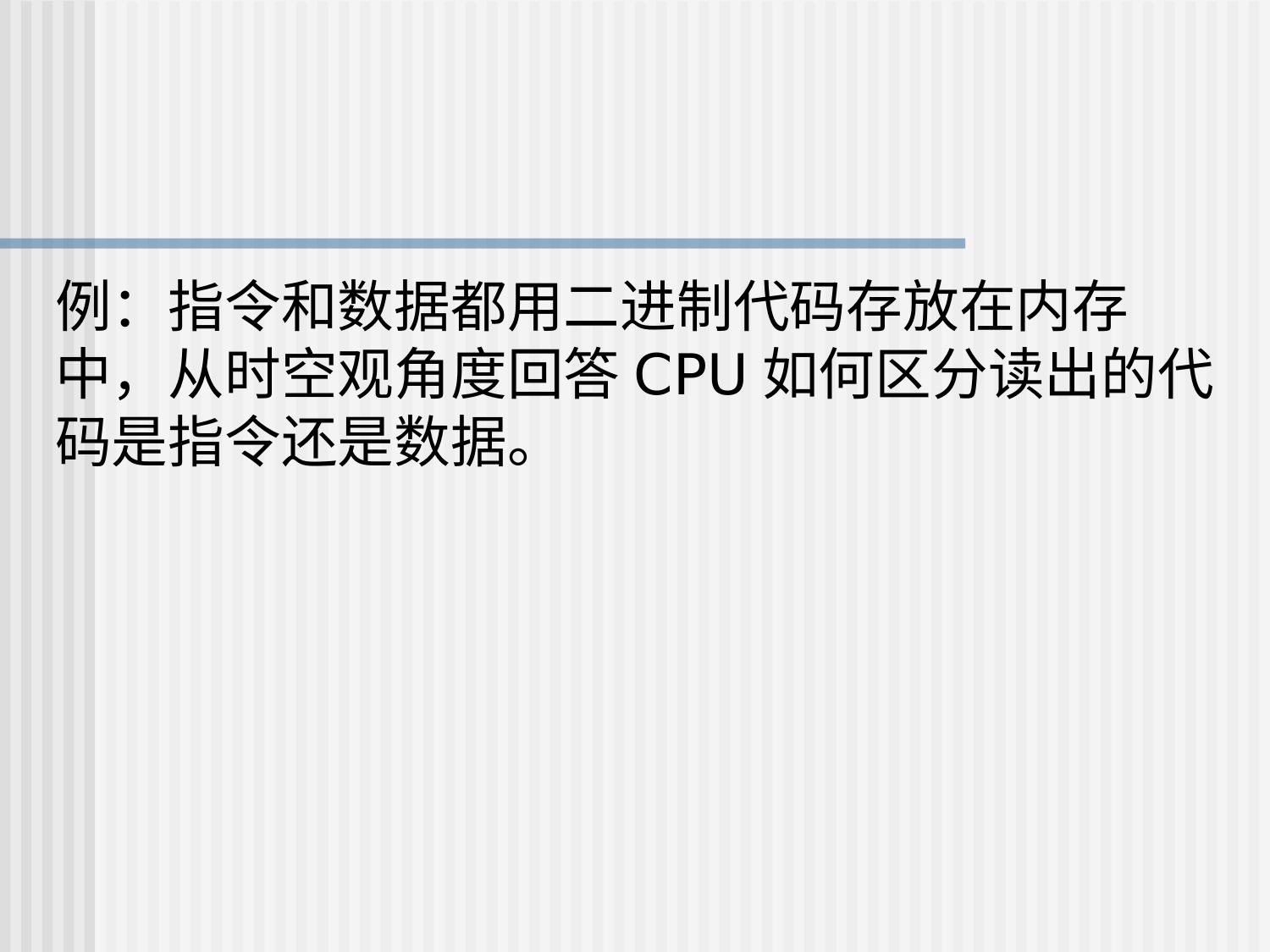

#
例：指令和数据都用二进制代码存放在内存中，从时空观角度回答CPU如何区分读出的代码是指令还是数据。